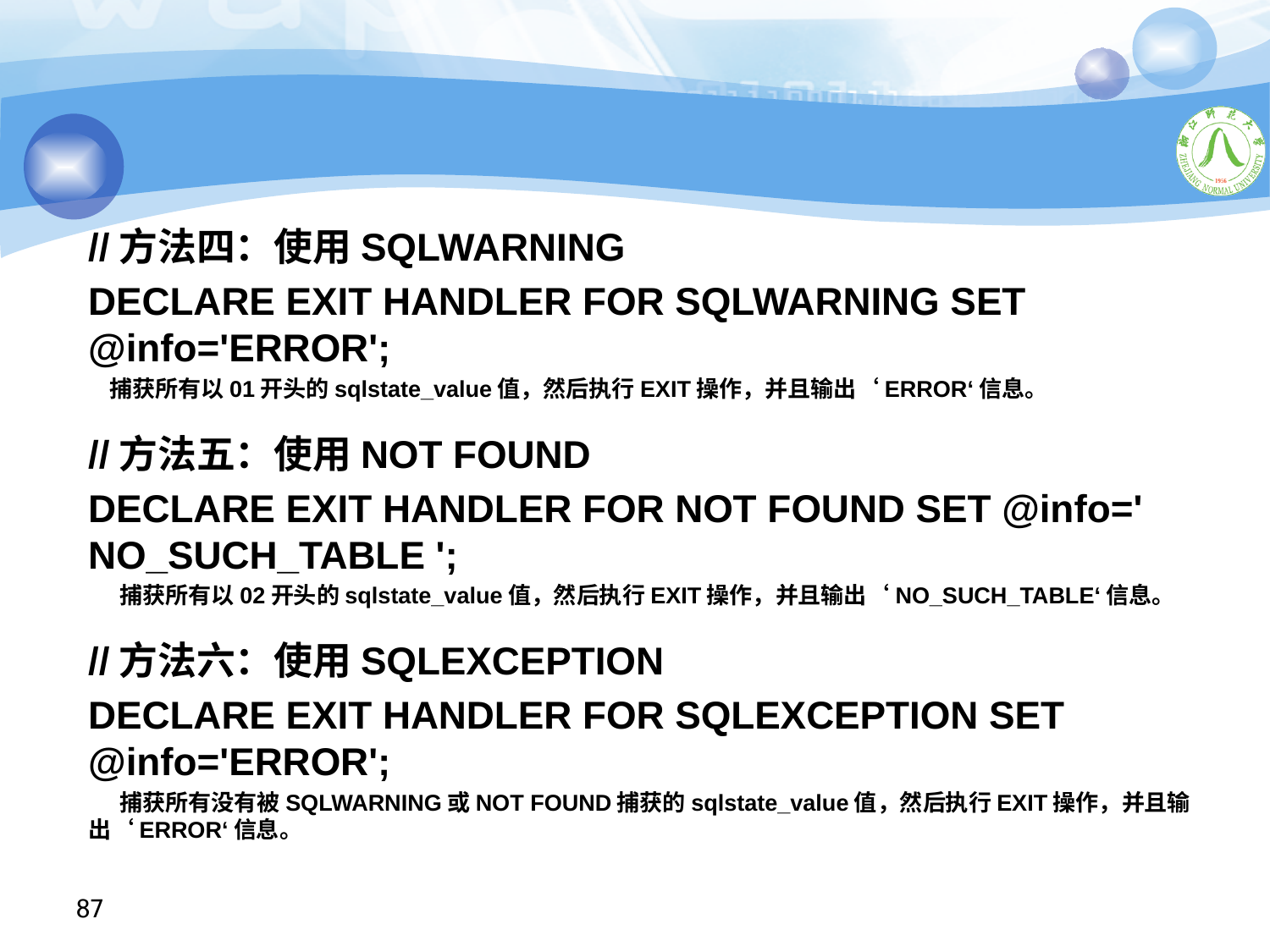

#
//方法四：使用SQLWARNING
DECLARE EXIT HANDLER FOR SQLWARNING SET @info='ERROR';
   捕获所有以01开头的sqlstate_value值，然后执行EXIT操作，并且输出‘ERROR‘信息。

//方法五：使用NOT FOUND
DECLARE EXIT HANDLER FOR NOT FOUND SET @info=' NO_SUCH_TABLE ';
     捕获所有以02开头的sqlstate_value值，然后执行EXIT操作，并且输出‘NO_SUCH_TABLE‘信息。

//方法六：使用SQLEXCEPTION
DECLARE EXIT HANDLER FOR SQLEXCEPTION SET @info='ERROR';
     捕获所有没有被SQLWARNING或NOT FOUND捕获的sqlstate_value值，然后执行EXIT操作，并且输出‘ERROR‘信息。
87